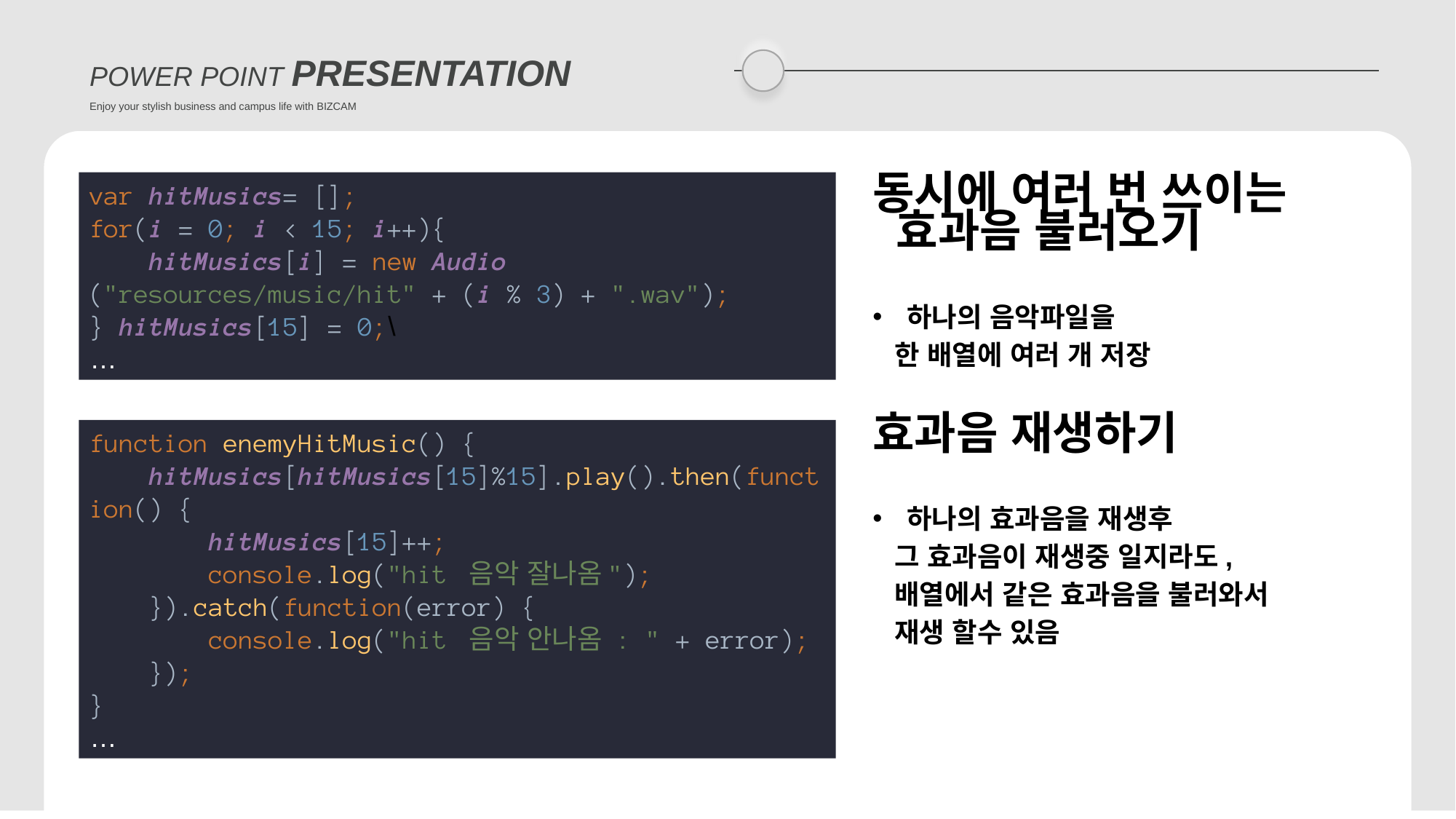

POWER POINT PRESENTATION
Enjoy your stylish business and campus life with BIZCAM

var hitMusics= [];
for(i = 0; i < 15; i++){
    hitMusics[i] = new Audio
("resources/music/hit" + (i % 3) + ".wav");
} hitMusics[15] = 0;\
…
동시에 여러 번 쓰이는
 효과음 불러오기

하나의 음악파일을
  한 배열에 여러 개 저장
function enemyHitMusic() {
    hitMusics[hitMusics[15]%15].play().then(function() {
        hitMusics[15]++;
        console.log("hit 음악 잘나옴");
    }).catch(function(error) {
        console.log("hit 음악 안나옴 : " + error);
    });
}
…
효과음 재생하기

하나의 효과음을 재생후
  그 효과음이 재생중 일지라도,
  배열에서 같은 효과음을 불러와서
  재생 할수 있음